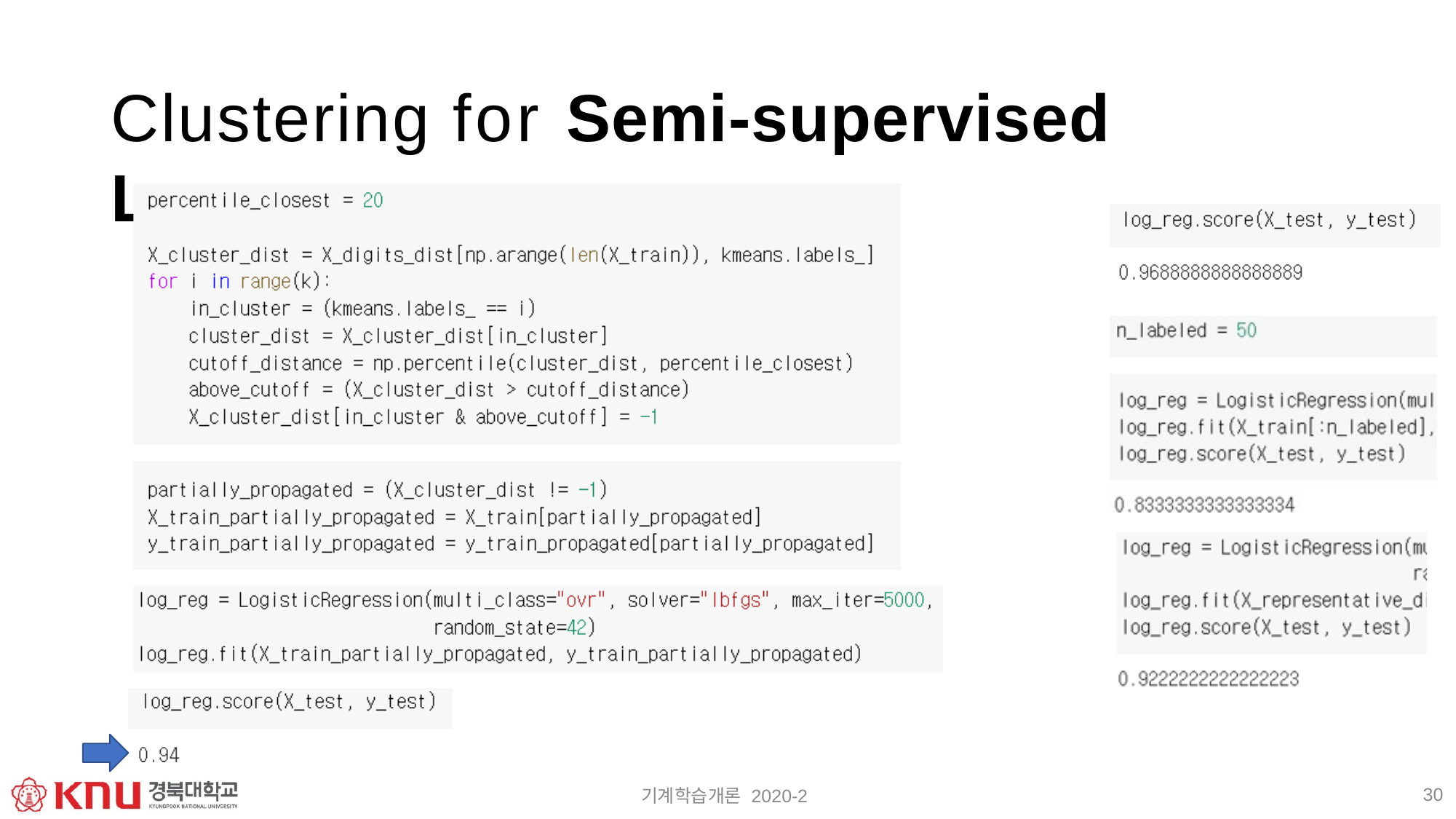

# Clustering for Semi-supervised Learn.

30
기계학습개론 2020-2